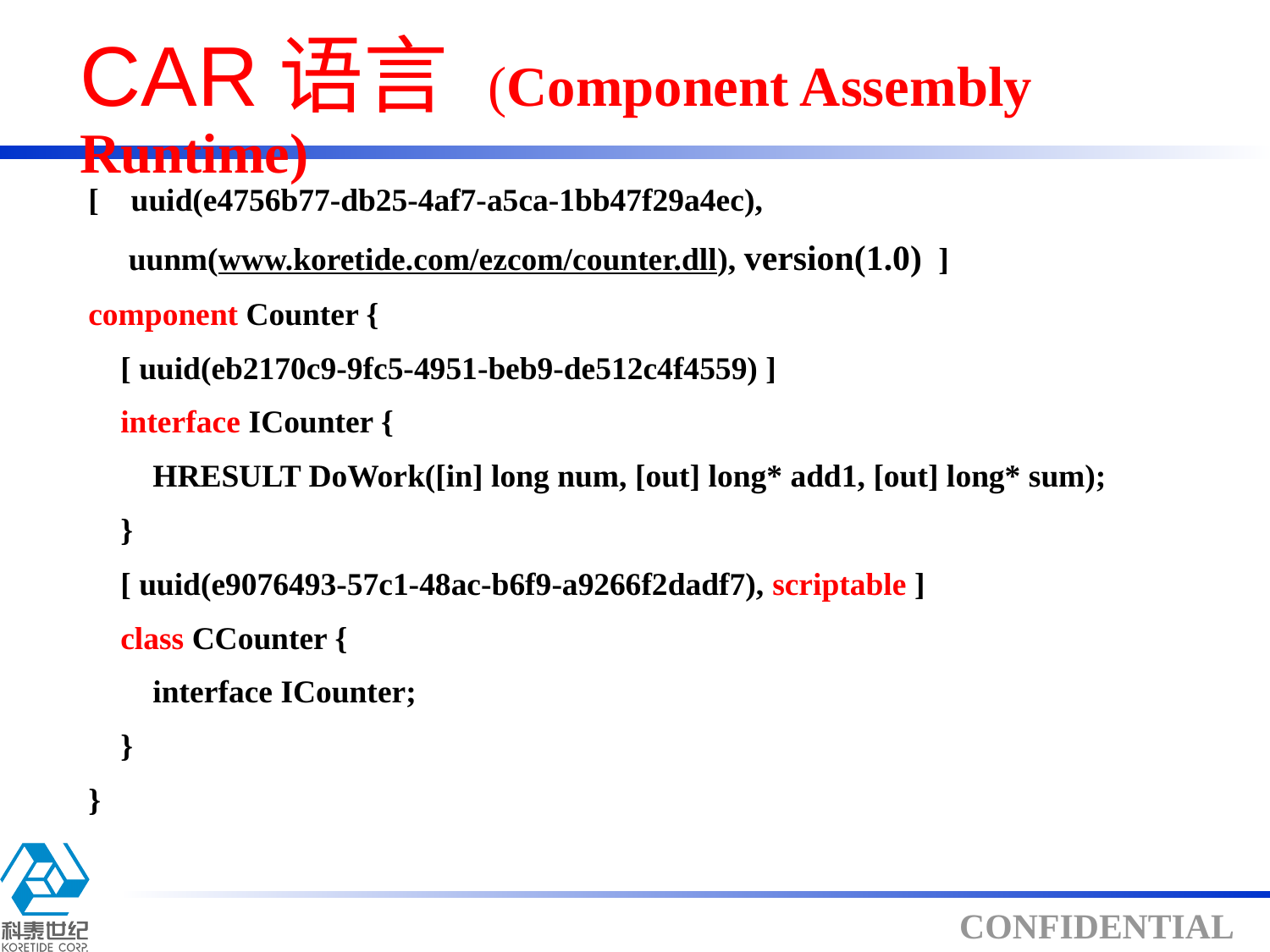

# CAR语言 (Component Assembly Runtime)
[    uuid(e4756b77-db25-4af7-a5ca-1bb47f29a4ec),
     uunm(www.koretide.com/ezcom/counter.dll), version(1.0)  ]
component Counter {
    [ uuid(eb2170c9-9fc5-4951-beb9-de512c4f4559) ]
    interface ICounter {
        HRESULT DoWork([in] long num, [out] long* add1, [out] long* sum);
    }
    [ uuid(e9076493-57c1-48ac-b6f9-a9266f2dadf7), scriptable ]
    class CCounter {
        interface ICounter;
    }
}